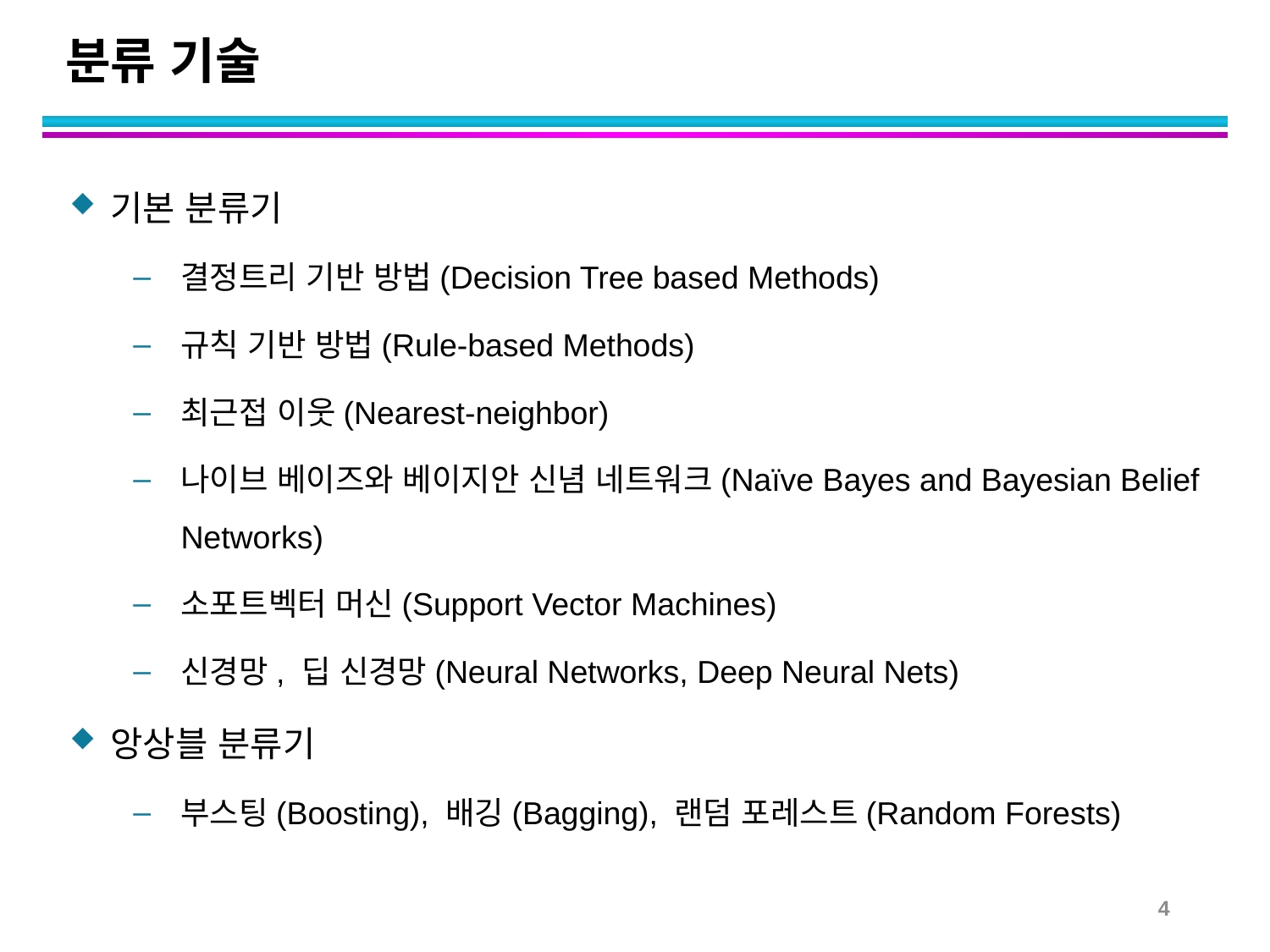

# 분류 기술
기본 분류기
결정트리 기반 방법(Decision Tree based Methods)
규칙 기반 방법(Rule-based Methods)
최근접 이웃(Nearest-neighbor)
나이브 베이즈와 베이지안 신념 네트워크(Naïve Bayes and Bayesian Belief Networks)
소포트벡터 머신(Support Vector Machines)
신경망, 딥 신경망(Neural Networks, Deep Neural Nets)
앙상블 분류기
부스팅(Boosting), 배깅(Bagging), 랜덤 포레스트(Random Forests)
4